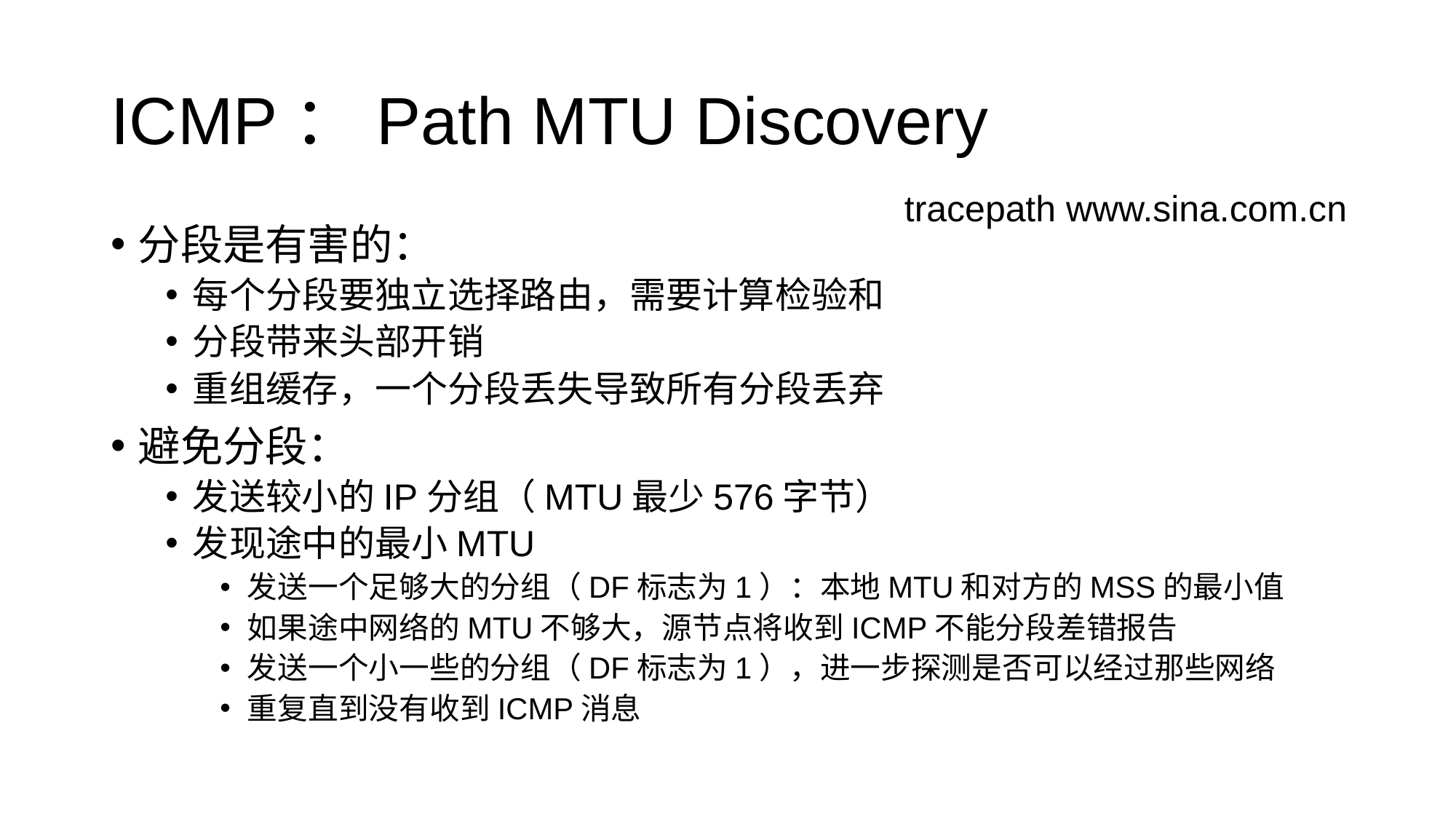

# ICMP：Path MTU Discovery
tracepath www.sina.com.cn
分段是有害的：
每个分段要独立选择路由，需要计算检验和
分段带来头部开销
重组缓存，一个分段丢失导致所有分段丢弃
避免分段：
发送较小的IP分组（MTU最少576字节）
发现途中的最小MTU
发送一个足够大的分组（DF标志为1）：本地MTU和对方的MSS的最小值
如果途中网络的MTU不够大，源节点将收到ICMP不能分段差错报告
发送一个小一些的分组（DF标志为1），进一步探测是否可以经过那些网络
重复直到没有收到ICMP消息